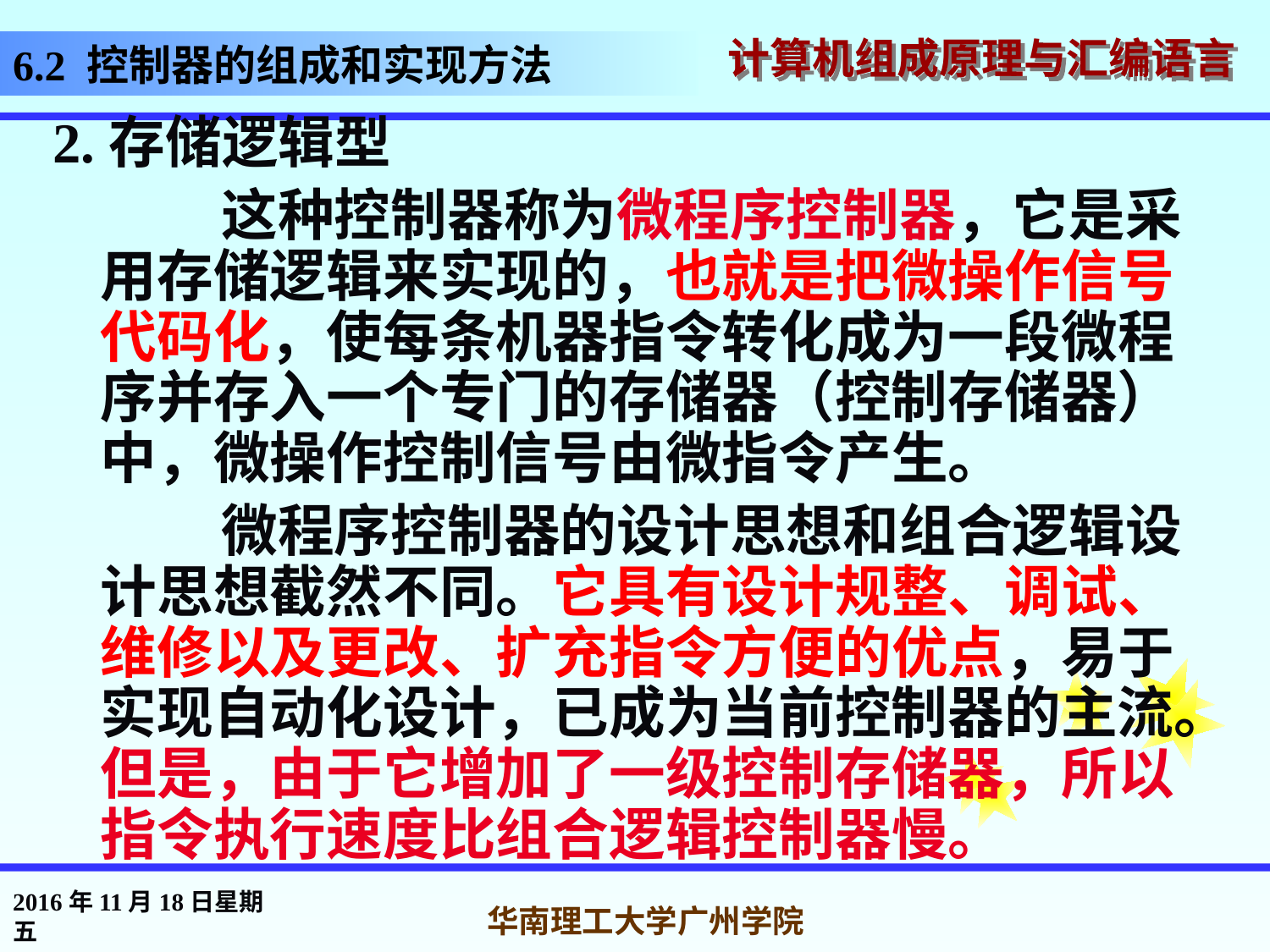

# 6.2 控制器的组成和实现方法
2.存储逻辑型
            这种控制器称为微程序控制器，它是采用存储逻辑来实现的，也就是把微操作信号代码化，使每条机器指令转化成为一段微程序并存入一个专门的存储器（控制存储器）中，微操作控制信号由微指令产生。
            微程序控制器的设计思想和组合逻辑设计思想截然不同。它具有设计规整、调试、维修以及更改、扩充指令方便的优点，易于实现自动化设计，已成为当前控制器的主流。但是，由于它增加了一级控制存储器，所以指令执行速度比组合逻辑控制器慢。
2016年11月18日星期五
华南理工大学广州学院